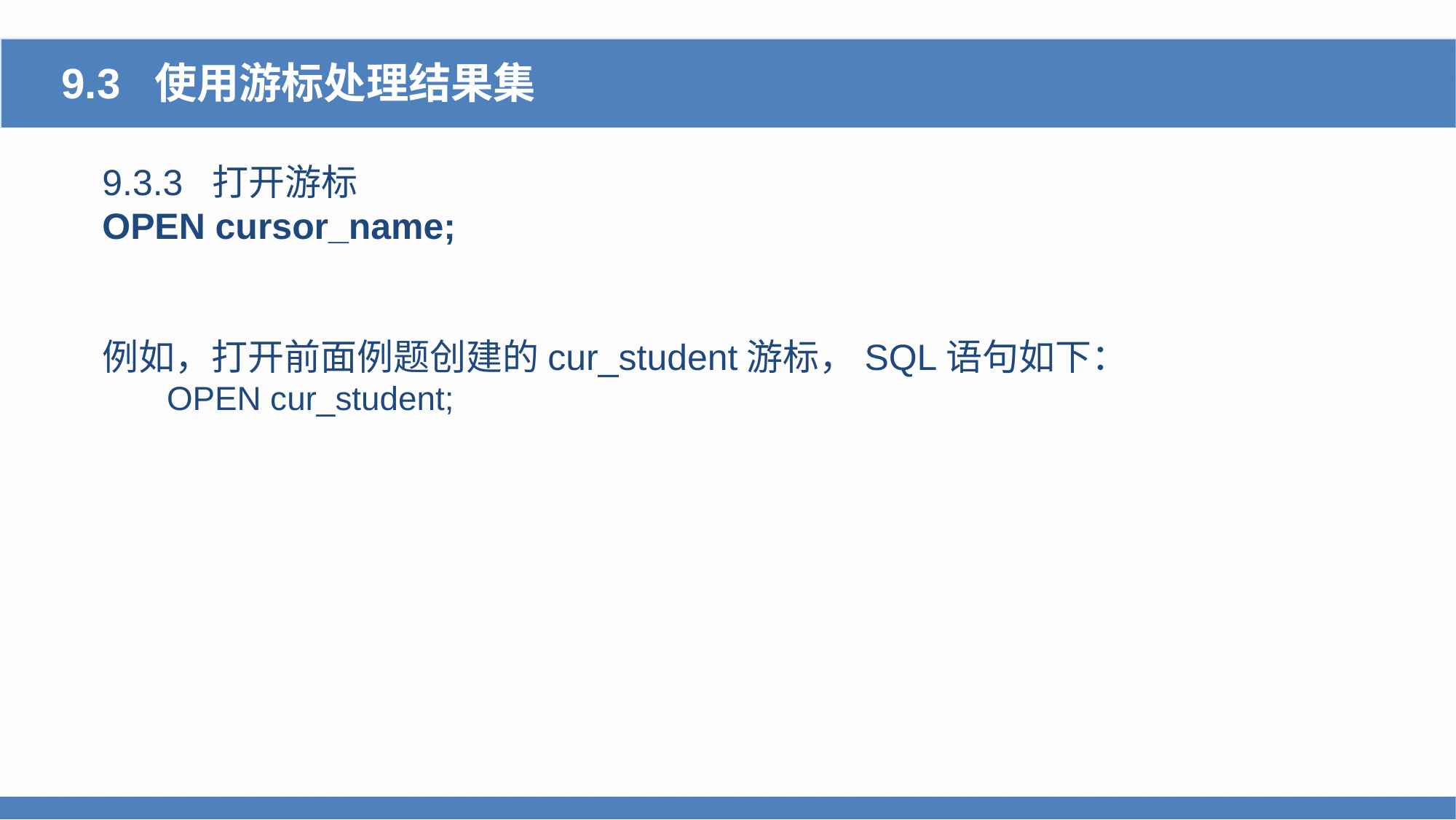

9.3  使用游标处理结果集
9.3.3  打开游标
OPEN cursor_name;

例如，打开前面例题创建的cur_student游标，SQL语句如下：
OPEN cur_student;